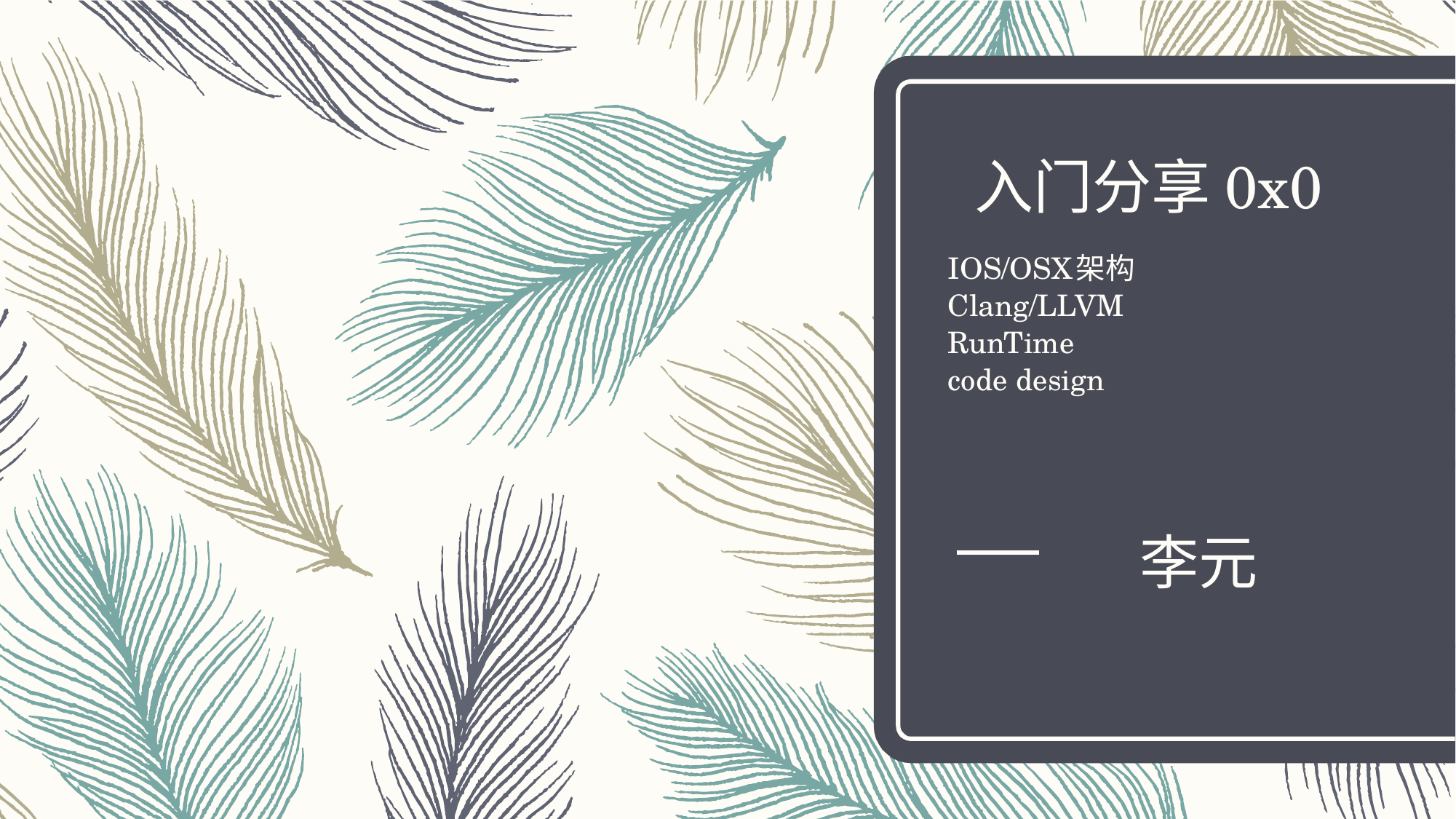

入门分享0x0
# IOS/OSX架构 Clang/LLVM RunTime code design
李元